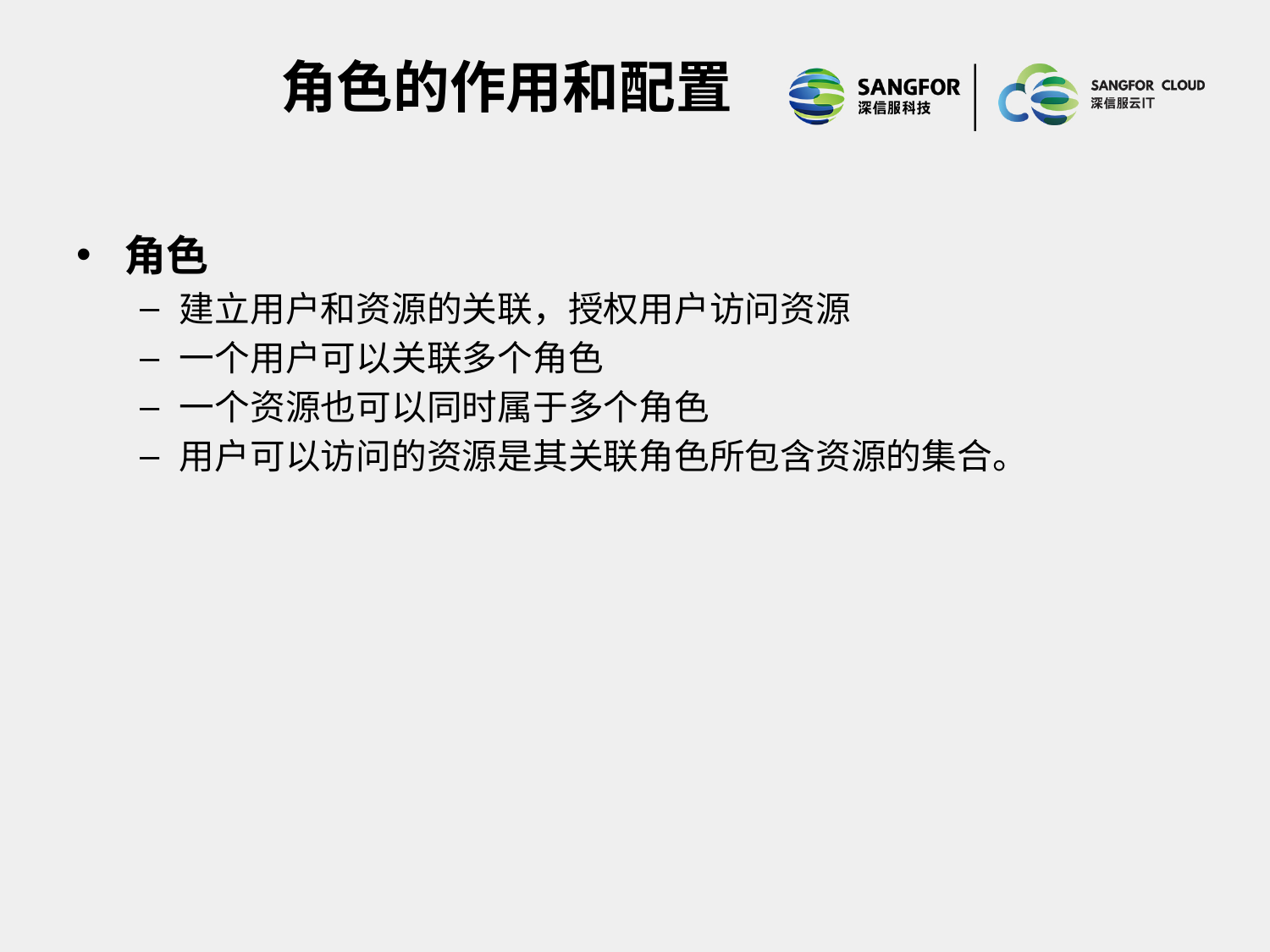

# 角色的作用和配置
角色
建立用户和资源的关联，授权用户访问资源
一个用户可以关联多个角色
一个资源也可以同时属于多个角色
用户可以访问的资源是其关联角色所包含资源的集合。